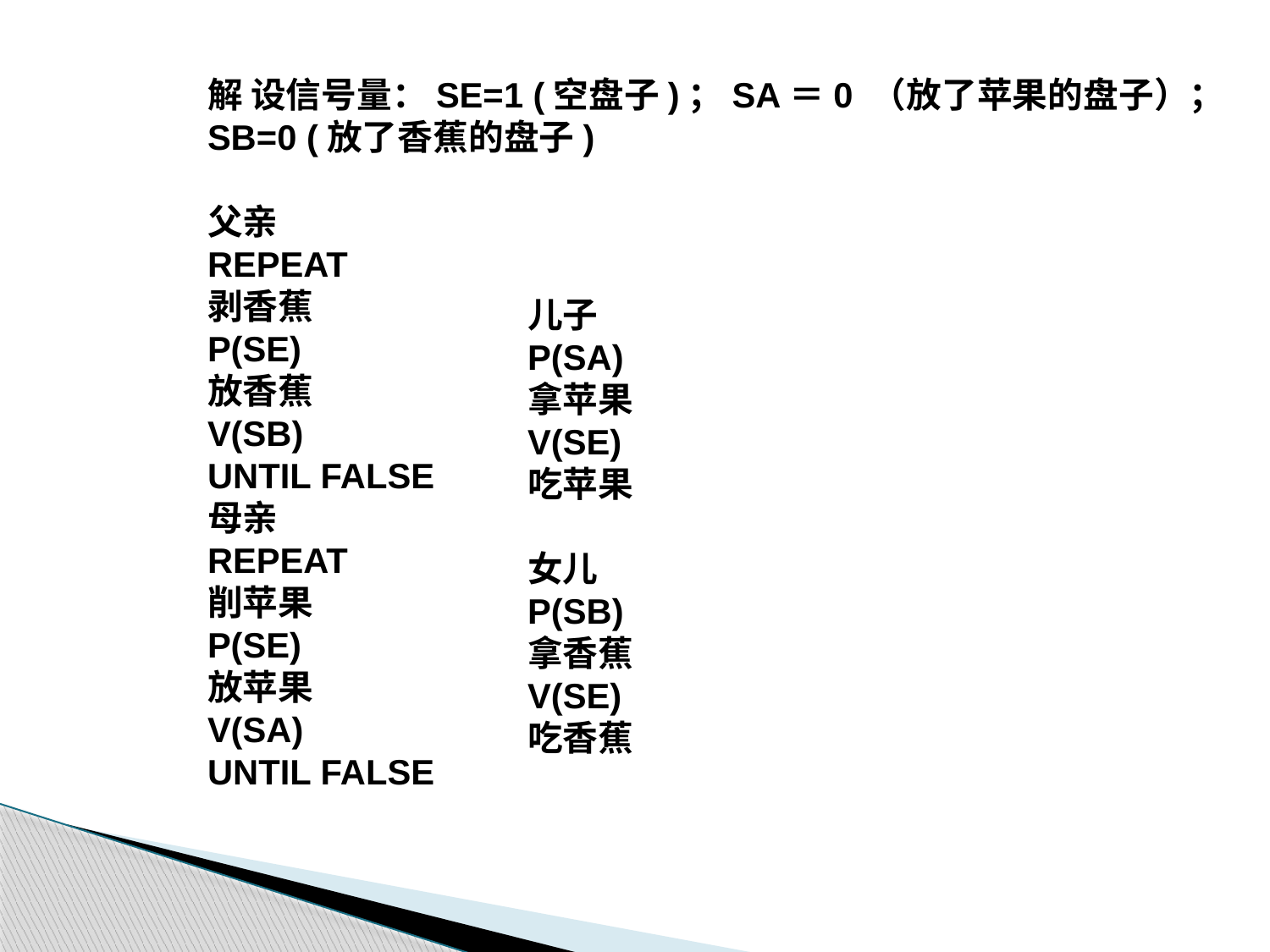

解 设信号量：SE=1 (空盘子)；SA＝0 （放了苹果的盘子）；SB=0 (放了香蕉的盘子)

父亲
REPEAT
剥香蕉
P(SE)
放香蕉
V(SB)
UNTIL FALSE
母亲
REPEAT
削苹果
P(SE)
放苹果
V(SA)
UNTIL FALSE

儿子
P(SA)
拿苹果
V(SE)
吃苹果

女儿
P(SB)
拿香蕉
V(SE)
吃香蕉